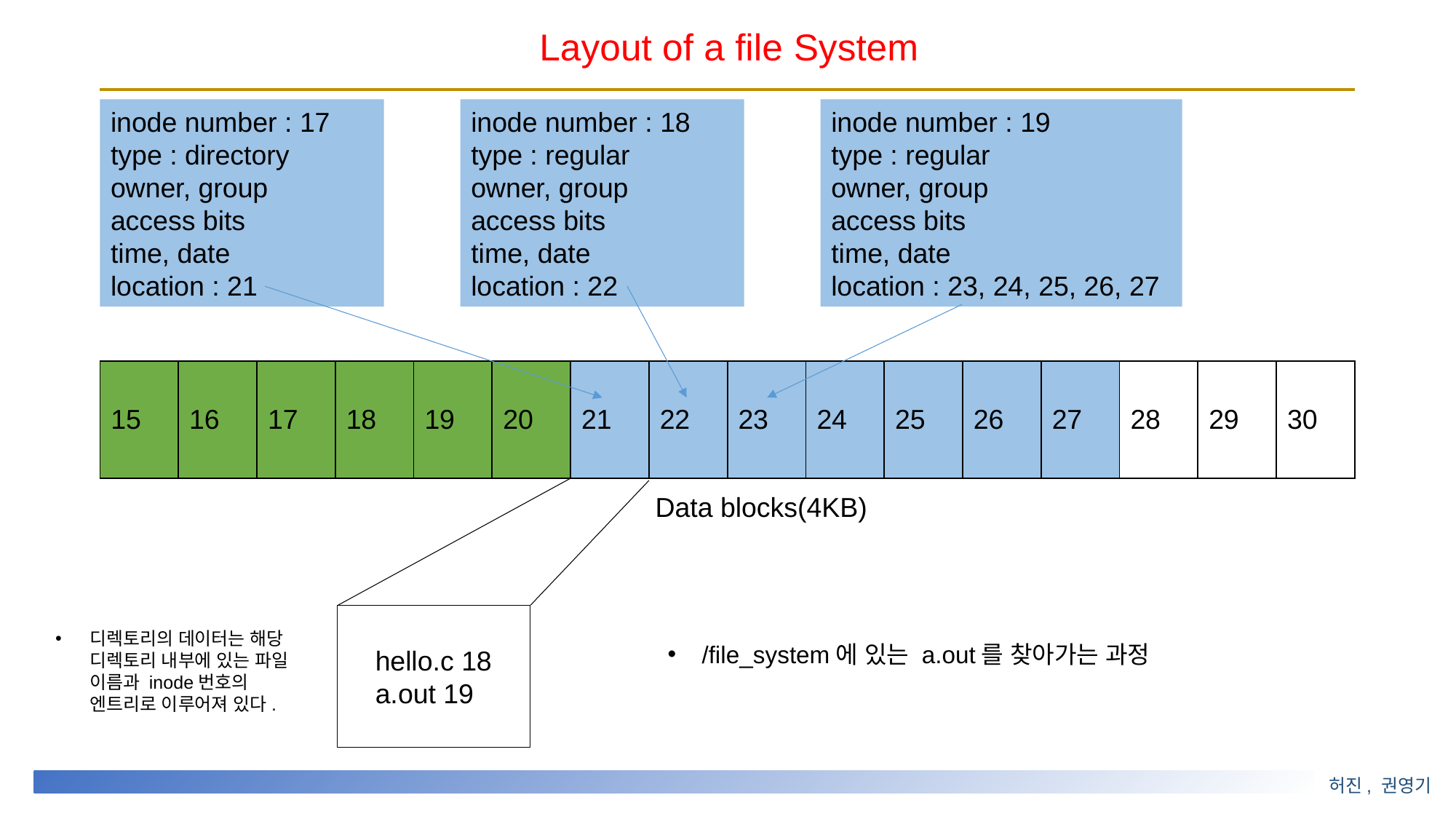

# Layout of a file System
inode number : 17
type : directory
owner, group
access bits
time, date
location : 21
inode number : 18
type : regular
owner, group
access bits
time, date
location : 22
inode number : 19
type : regular
owner, group
access bits
time, date
location : 23, 24, 25, 26, 27
| 15 | 16 | 17 | 18 | 19 | 20 | 21 | 22 | 23 | 24 | 25 | 26 | 27 | 28 | 29 | 30 |
| --- | --- | --- | --- | --- | --- | --- | --- | --- | --- | --- | --- | --- | --- | --- | --- |
Data blocks(4KB)

hello.c 18
a.out 19

디렉토리의 데이터는 해당 디렉토리 내부에 있는 파일 이름과 inode번호의 엔트리로 이루어져 있다.
/file_system에 있는 a.out를 찾아가는 과정